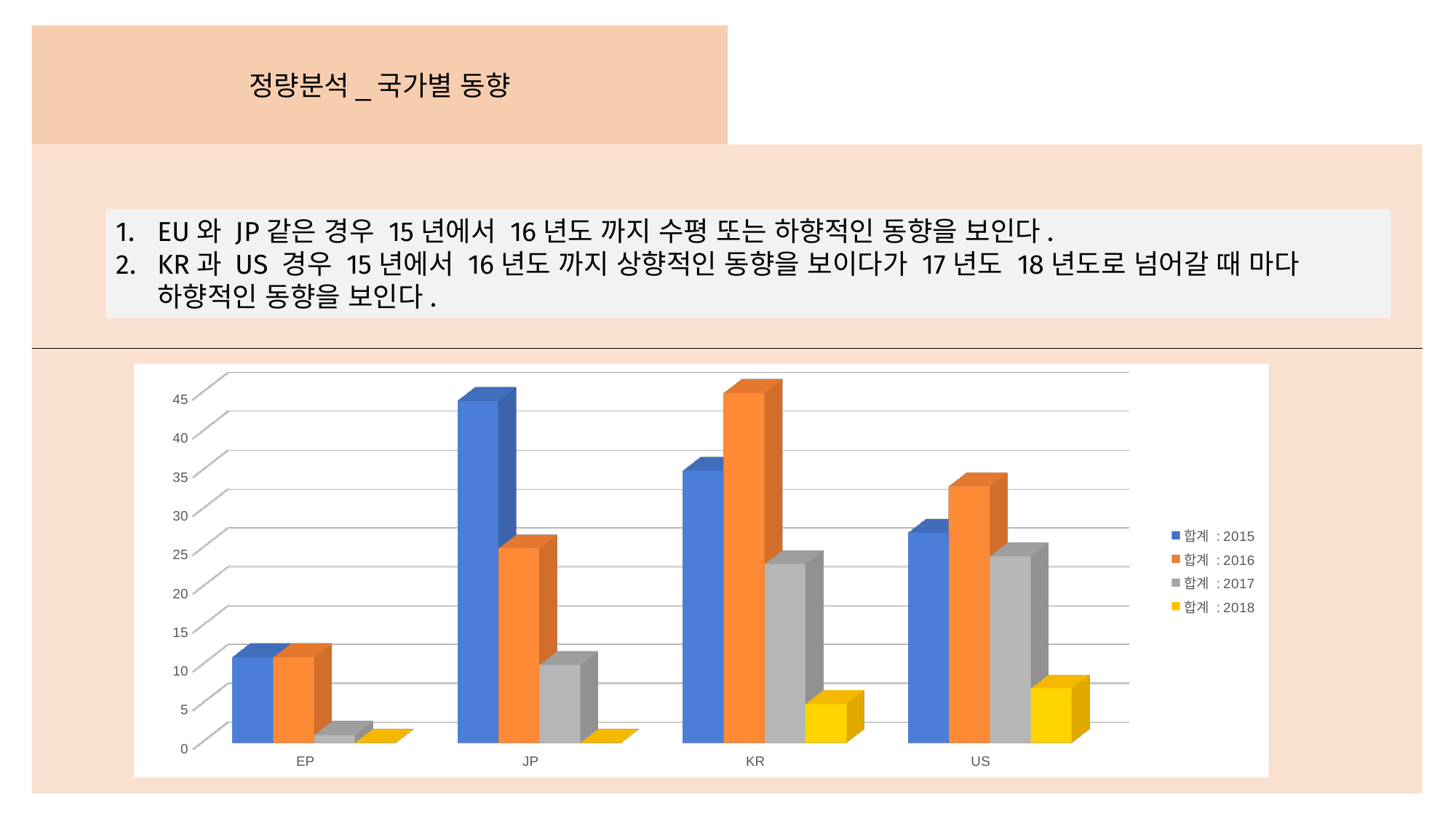

정량분석_국가별 동향

EU와 JP같은 경우 15년에서 16년도 까지 수평 또는 하향적인 동향을 보인다.
KR과 US 경우 15년에서 16년도 까지 상향적인 동향을 보이다가 17년도 18년도로 넘어갈 때 마다 하향적인 동향을 보인다.

[unsupported chart]